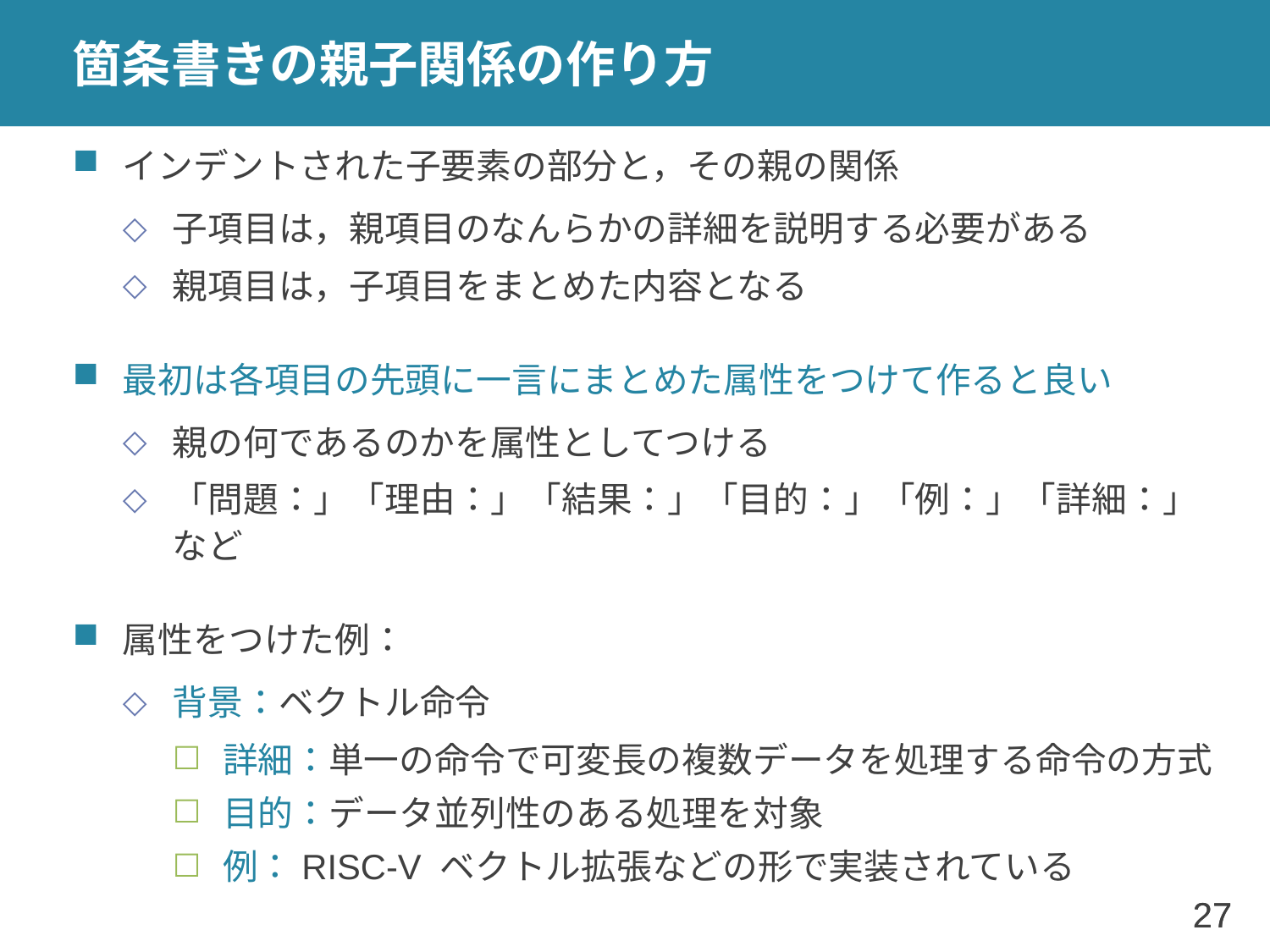

# 箇条書きの親子関係の作り方
インデントされた子要素の部分と，その親の関係
子項目は，親項目のなんらかの詳細を説明する必要がある
親項目は，子項目をまとめた内容となる
最初は各項目の先頭に一言にまとめた属性をつけて作ると良い
親の何であるのかを属性としてつける
「問題：」「理由：」「結果：」「目的：」「例：」「詳細：」など
属性をつけた例：
背景：ベクトル命令
詳細：単一の命令で可変長の複数データを処理する命令の方式
目的：データ並列性のある処理を対象
例：RISC-V ベクトル拡張などの形で実装されている